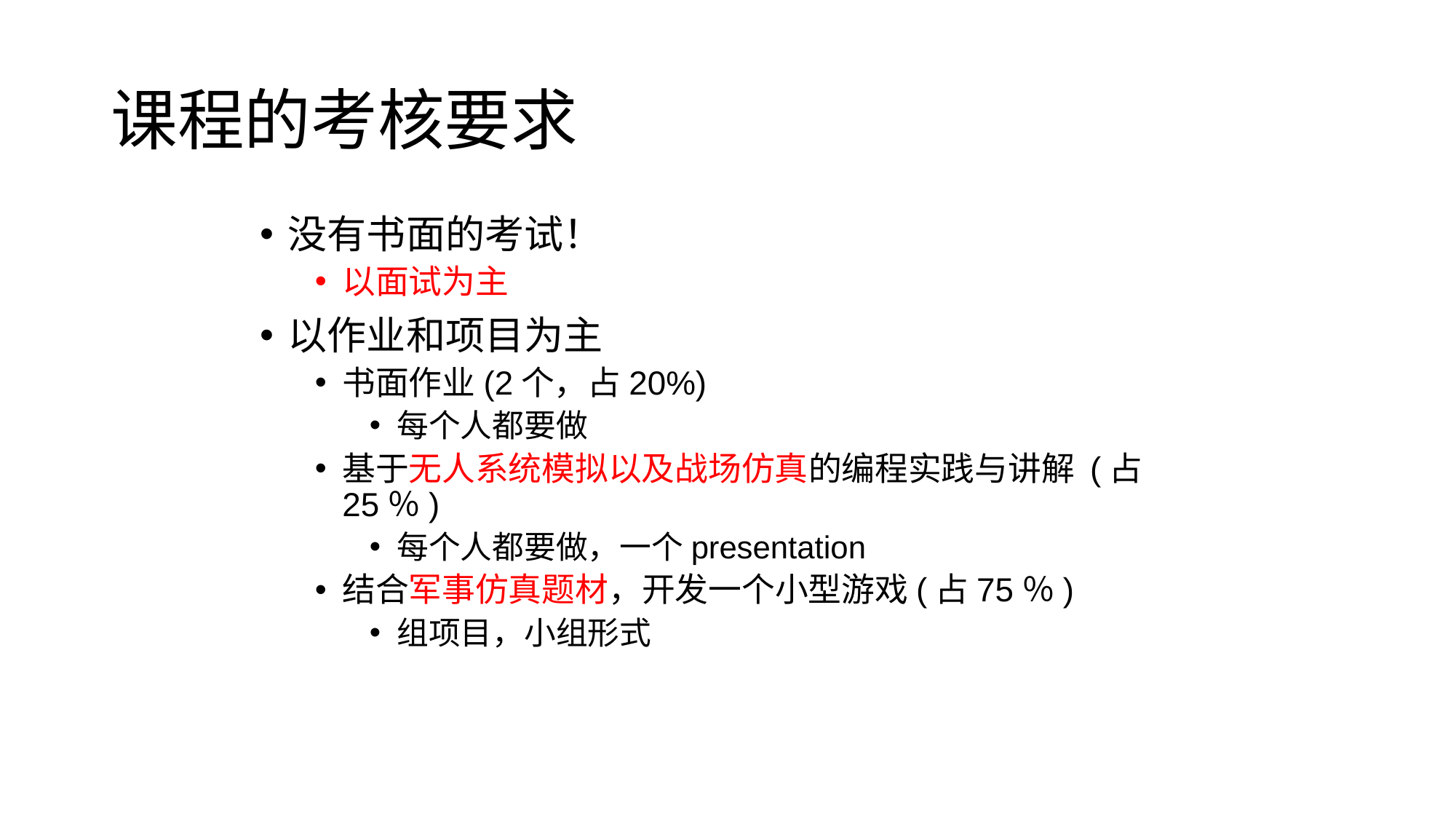

# 课程的考核要求
没有书面的考试！
以面试为主
以作业和项目为主
书面作业(2个，占20%)
每个人都要做
基于无人系统模拟以及战场仿真的编程实践与讲解 (占25％)
每个人都要做，一个presentation
结合军事仿真题材，开发一个小型游戏(占75％)
组项目，小组形式